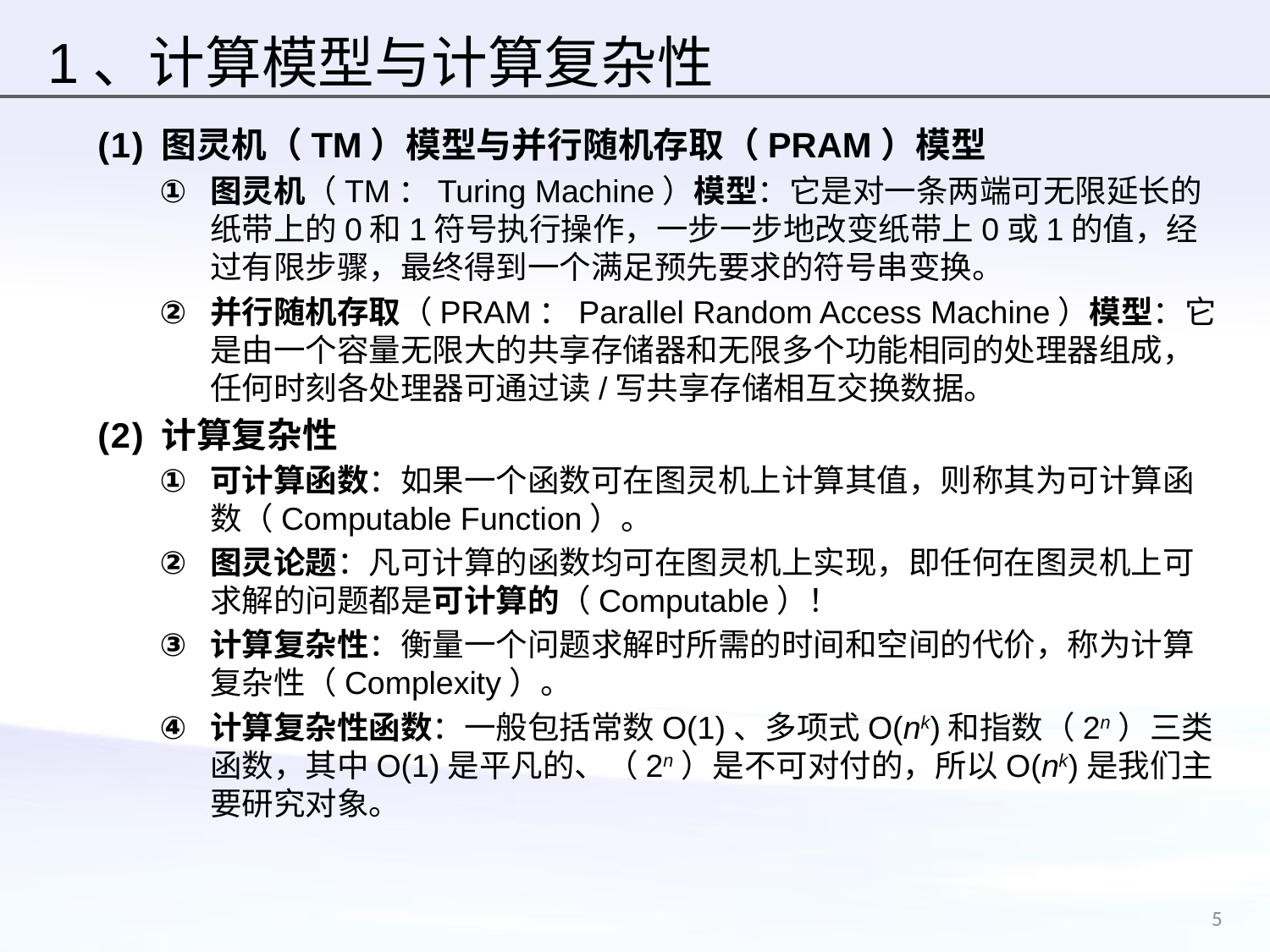

# 1、计算模型与计算复杂性
图灵机（TM）模型与并行随机存取（PRAM）模型
图灵机（TM：Turing Machine）模型：它是对一条两端可无限延长的纸带上的0和1符号执行操作，一步一步地改变纸带上0或1的值，经过有限步骤，最终得到一个满足预先要求的符号串变换。
并行随机存取（PRAM：Parallel Random Access Machine）模型：它是由一个容量无限大的共享存储器和无限多个功能相同的处理器组成，任何时刻各处理器可通过读/写共享存储相互交换数据。
计算复杂性
可计算函数：如果一个函数可在图灵机上计算其值，则称其为可计算函数（Computable Function）。
图灵论题：凡可计算的函数均可在图灵机上实现，即任何在图灵机上可求解的问题都是可计算的（Computable）！
计算复杂性：衡量一个问题求解时所需的时间和空间的代价，称为计算复杂性（Complexity）。
计算复杂性函数：一般包括常数O(1)、多项式O(nk)和指数（2n）三类函数，其中O(1)是平凡的、（2n）是不可对付的，所以O(nk)是我们主要研究对象。
5